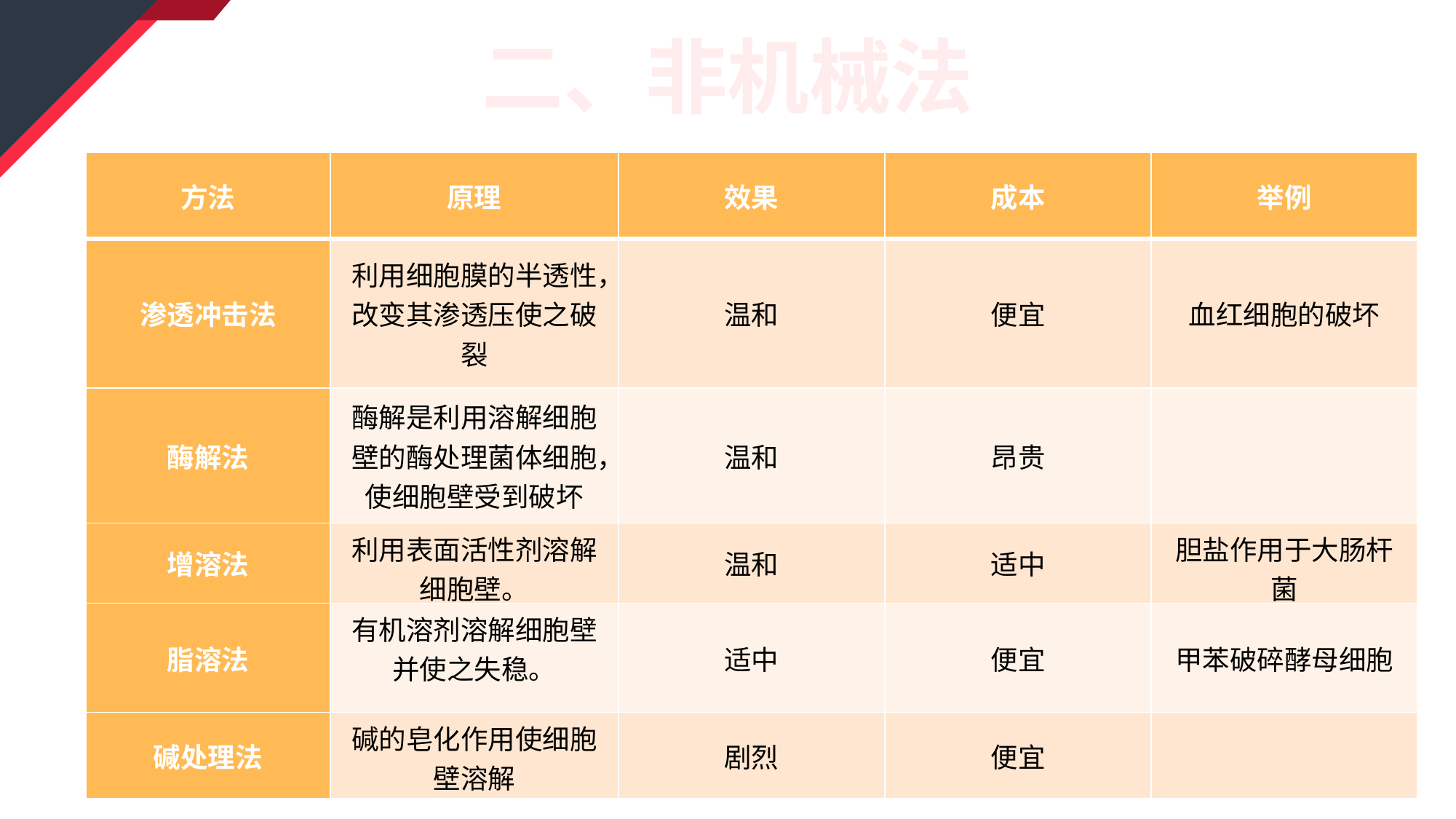

二、非机械法
| 方法 | 原理 | 效果 | 成本 | 举例 |
| --- | --- | --- | --- | --- |
| 渗透冲击法 | 利用细胞膜的半透性，改变其渗透压使之破裂 | 温和 | 便宜 | 血红细胞的破坏 |
| 酶解法 | 酶解是利用溶解细胞壁的酶处理菌体细胞，使细胞壁受到破坏 | 温和 | 昂贵 |  |
| 增溶法 | 利用表面活性剂溶解细胞壁。 | 温和 | 适中 | 胆盐作用于大肠杆菌 |
| 脂溶法 | 有机溶剂溶解细胞壁并使之失稳。 | 适中 | 便宜 | 甲苯破碎酵母细胞 |
| 碱处理法 | 碱的皂化作用使细胞壁溶解 | 剧烈 | 便宜 |  |